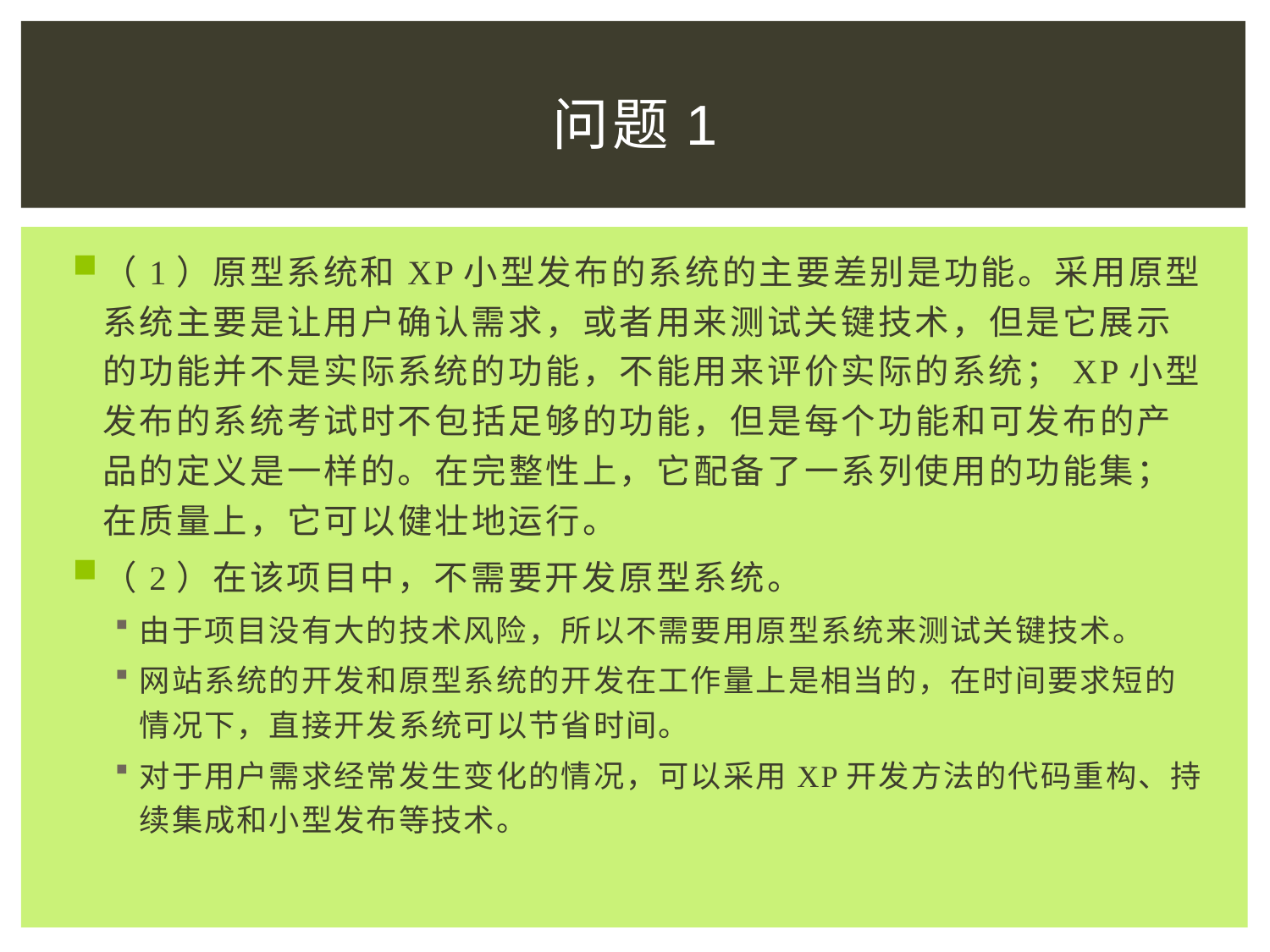

# 问题1
（1）原型系统和XP小型发布的系统的主要差别是功能。采用原型系统主要是让用户确认需求，或者用来测试关键技术，但是它展示的功能并不是实际系统的功能，不能用来评价实际的系统；XP小型发布的系统考试时不包括足够的功能，但是每个功能和可发布的产品的定义是一样的。在完整性上，它配备了一系列使用的功能集；在质量上，它可以健壮地运行。
（2）在该项目中，不需要开发原型系统。
由于项目没有大的技术风险，所以不需要用原型系统来测试关键技术。
网站系统的开发和原型系统的开发在工作量上是相当的，在时间要求短的情况下，直接开发系统可以节省时间。
对于用户需求经常发生变化的情况，可以采用XP开发方法的代码重构、持续集成和小型发布等技术。